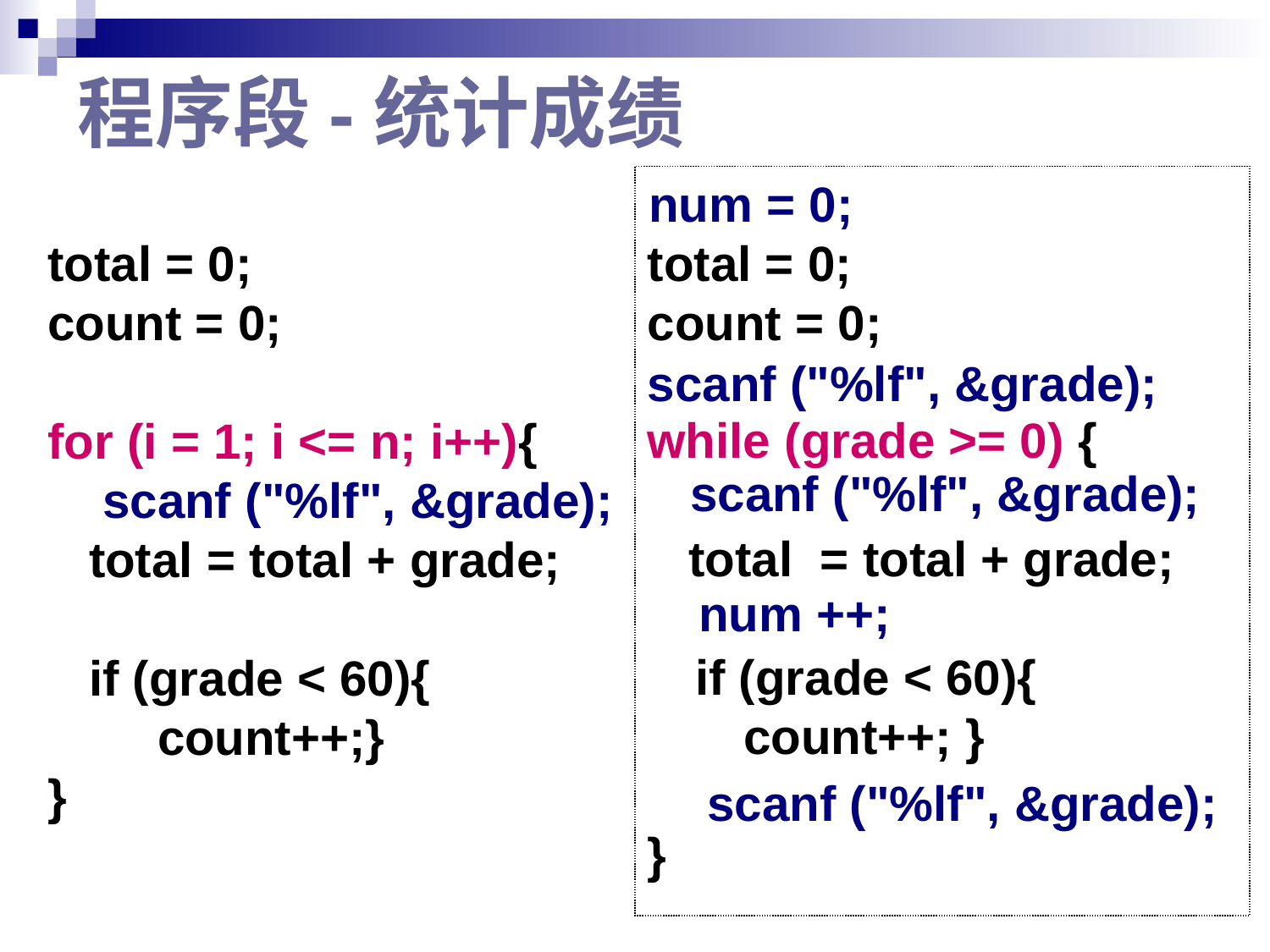

# 程序段-统计成绩

total = 0;
count = 0;

for (i = 1; i <= n; i++){
    scanf ("%lf", &grade);
   total = total + grade;

   if (grade < 60){
        count++;}
}

total = 0;
count = 0;

while (grade >= 0) {

   total  = total + grade;

	if (grade < 60){
       count++; }

}

num = 0;
scanf ("%lf", &grade);
scanf ("%lf", &grade);
num ++;

scanf ("%lf", &grade);